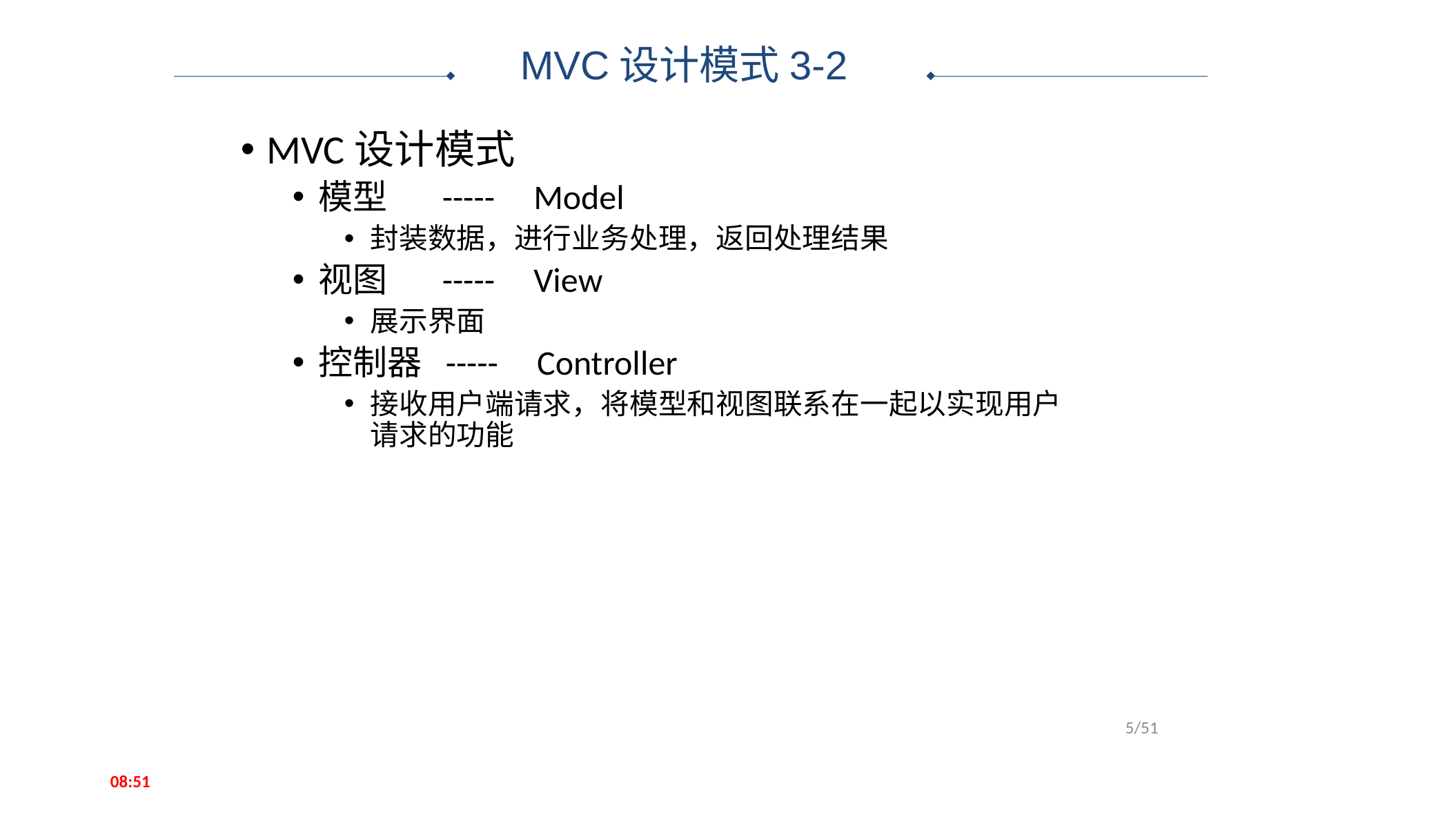

MVC设计模式3-2
MVC设计模式
模型      -----     Model
封装数据，进行业务处理，返回处理结果
视图      -----     View
展示界面
控制器  -----     Controller
接收用户端请求，将模型和视图联系在一起以实现用户请求的功能

5/51
08:51